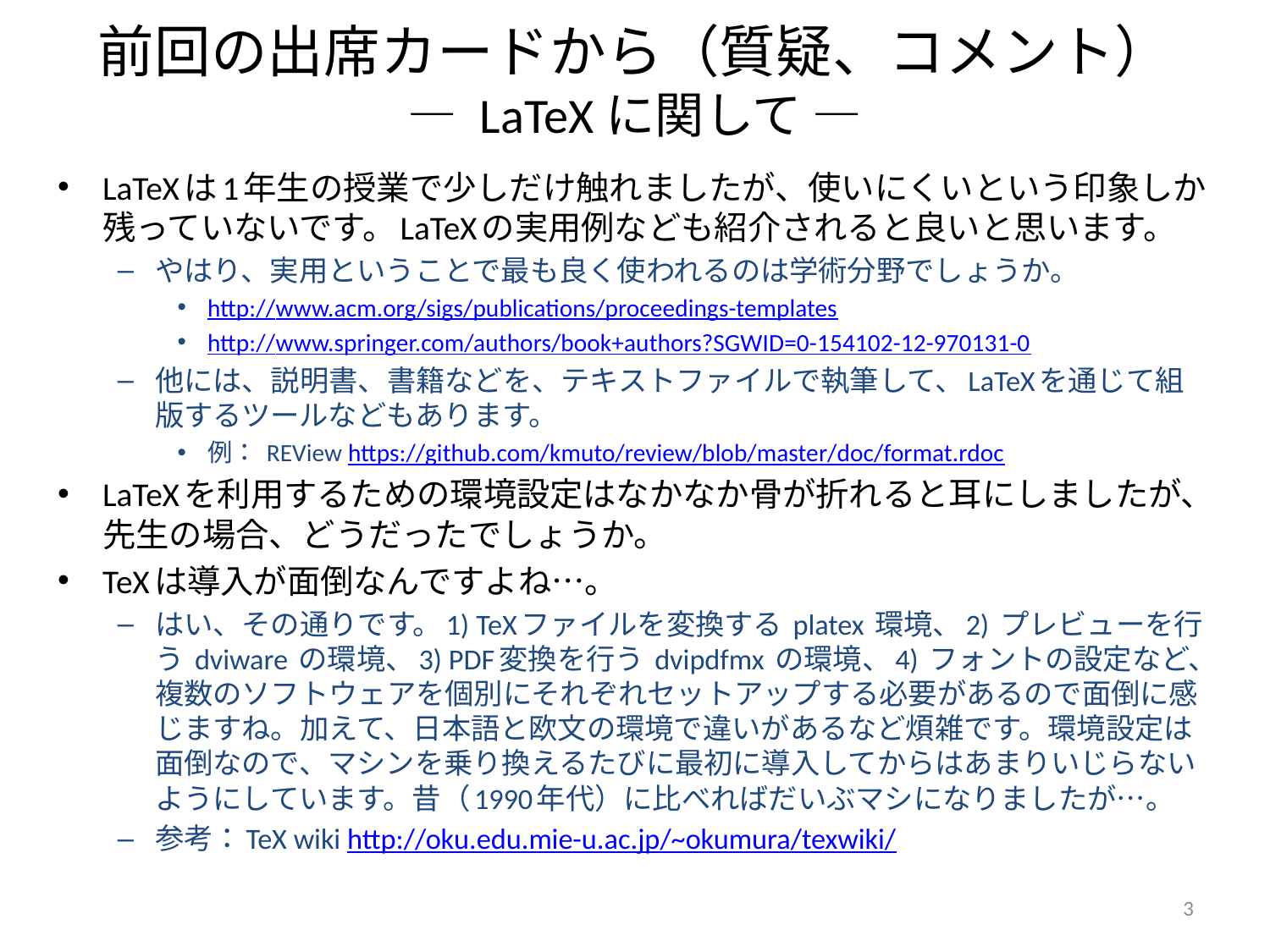

# 前回の出席カードから（質疑、コメント） ― LaTeXに関して ―
LaTeXは1年生の授業で少しだけ触れましたが、使いにくいという印象しか残っていないです。LaTeXの実用例なども紹介されると良いと思います。
やはり、実用ということで最も良く使われるのは学術分野でしょうか。
http://www.acm.org/sigs/publications/proceedings-templates
http://www.springer.com/authors/book+authors?SGWID=0-154102-12-970131-0
他には、説明書、書籍などを、テキストファイルで執筆して、LaTeXを通じて組版するツールなどもあります。
例： REView https://github.com/kmuto/review/blob/master/doc/format.rdoc
LaTeXを利用するための環境設定はなかなか骨が折れると耳にしましたが、先生の場合、どうだったでしょうか。
TeXは導入が面倒なんですよね…。
はい、その通りです。1) TeXファイルを変換する platex 環境、2) プレビューを行う dviware の環境、3) PDF変換を行う dvipdfmx の環境、4) フォントの設定など、複数のソフトウェアを個別にそれぞれセットアップする必要があるので面倒に感じますね。加えて、日本語と欧文の環境で違いがあるなど煩雑です。環境設定は面倒なので、マシンを乗り換えるたびに最初に導入してからはあまりいじらないようにしています。昔（1990年代）に比べればだいぶマシになりましたが…。
参考：TeX wiki http://oku.edu.mie-u.ac.jp/~okumura/texwiki/
3